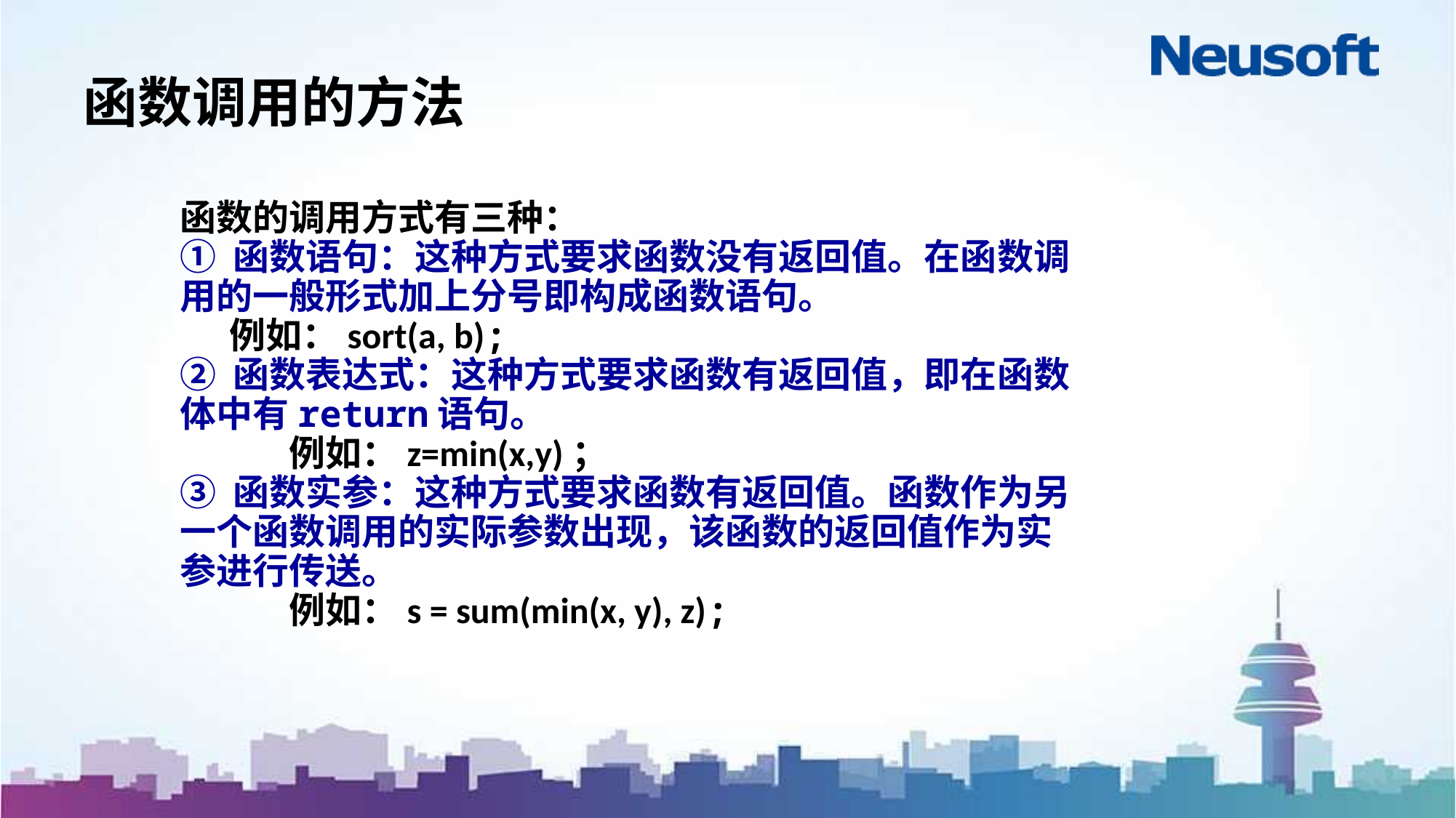

# 函数调用的方法
函数的调用方式有三种：
① 函数语句：这种方式要求函数没有返回值。在函数调用的一般形式加上分号即构成函数语句。
     例如：sort(a, b);
② 函数表达式：这种方式要求函数有返回值，即在函数体中有return语句。
	例如：z=min(x,y)；
③ 函数实参：这种方式要求函数有返回值。函数作为另一个函数调用的实际参数出现，该函数的返回值作为实参进行传送。
	例如：s = sum(min(x, y), z);